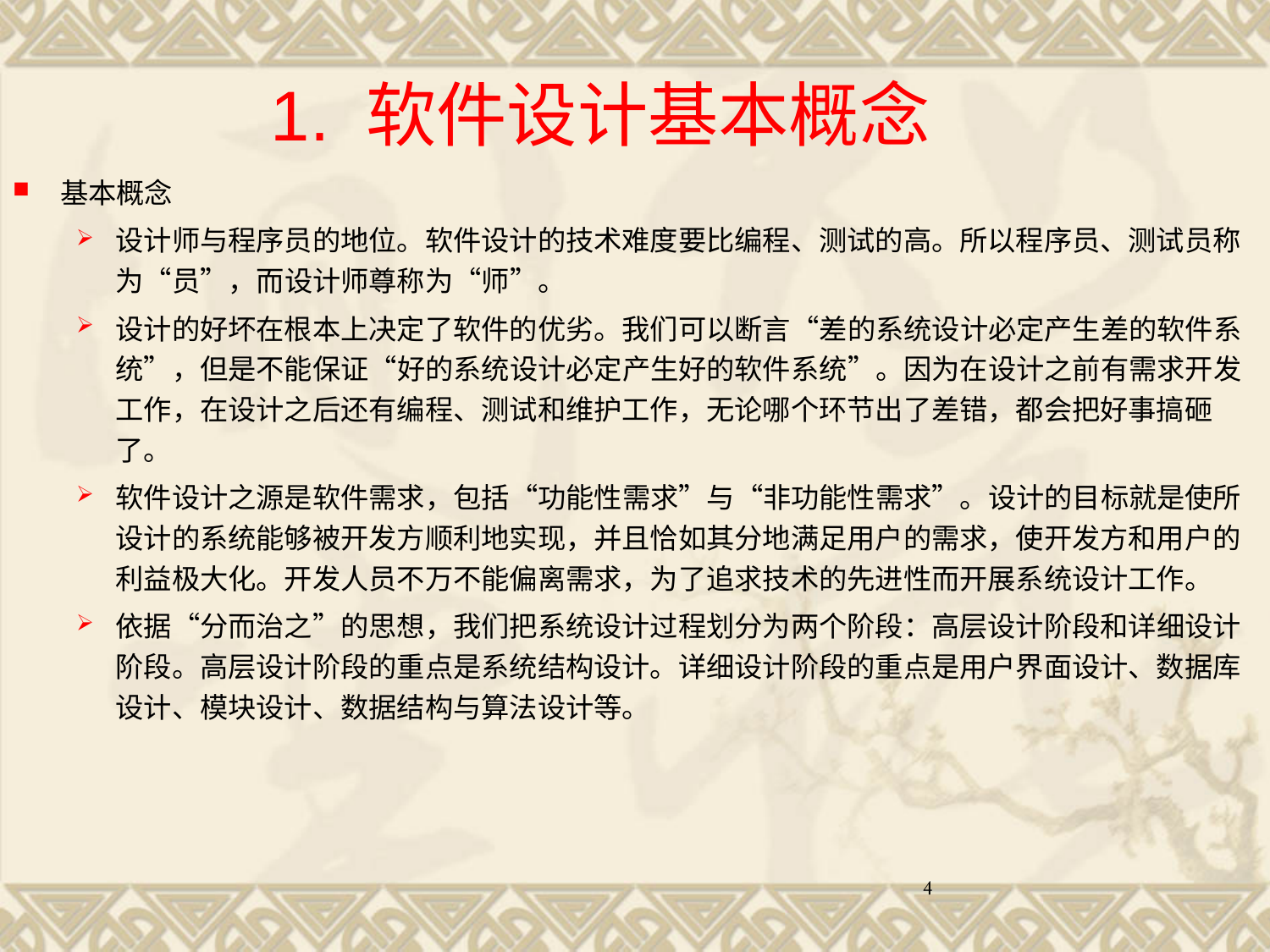

1. 软件设计基本概念
基本概念
设计师与程序员的地位。软件设计的技术难度要比编程、测试的高。所以程序员、测试员称为“员”，而设计师尊称为“师”。
设计的好坏在根本上决定了软件的优劣。我们可以断言“差的系统设计必定产生差的软件系统”，但是不能保证“好的系统设计必定产生好的软件系统”。因为在设计之前有需求开发工作，在设计之后还有编程、测试和维护工作，无论哪个环节出了差错，都会把好事搞砸了。
软件设计之源是软件需求，包括“功能性需求”与“非功能性需求”。设计的目标就是使所设计的系统能够被开发方顺利地实现，并且恰如其分地满足用户的需求，使开发方和用户的利益极大化。开发人员不万不能偏离需求，为了追求技术的先进性而开展系统设计工作。
依据“分而治之”的思想，我们把系统设计过程划分为两个阶段：高层设计阶段和详细设计阶段。高层设计阶段的重点是系统结构设计。详细设计阶段的重点是用户界面设计、数据库设计、模块设计、数据结构与算法设计等。
4